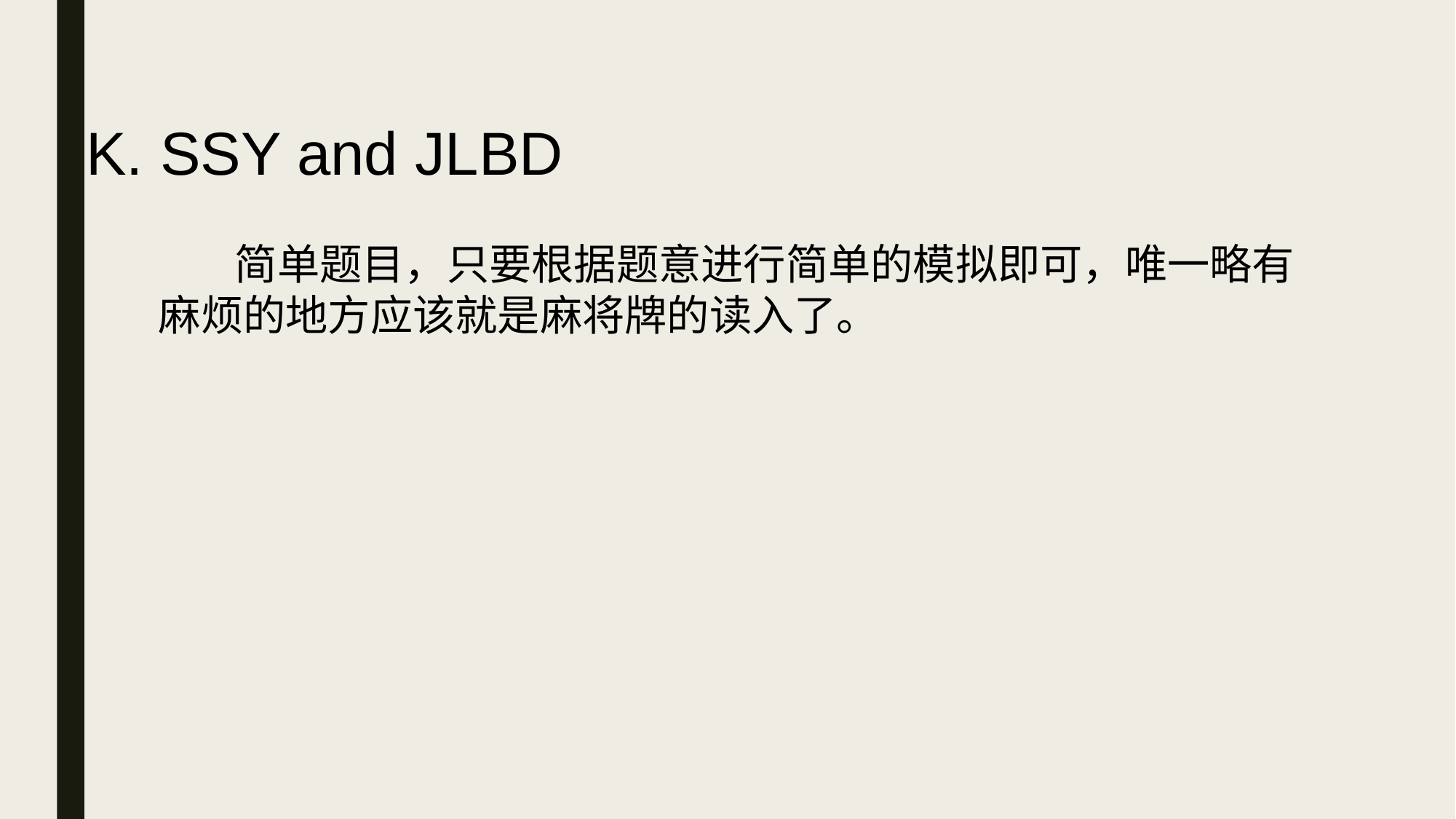

K. SSY and JLBD
       简单题目，只要根据题意进行简单的模拟即可，唯一略有麻烦的地方应该就是麻将牌的读入了。